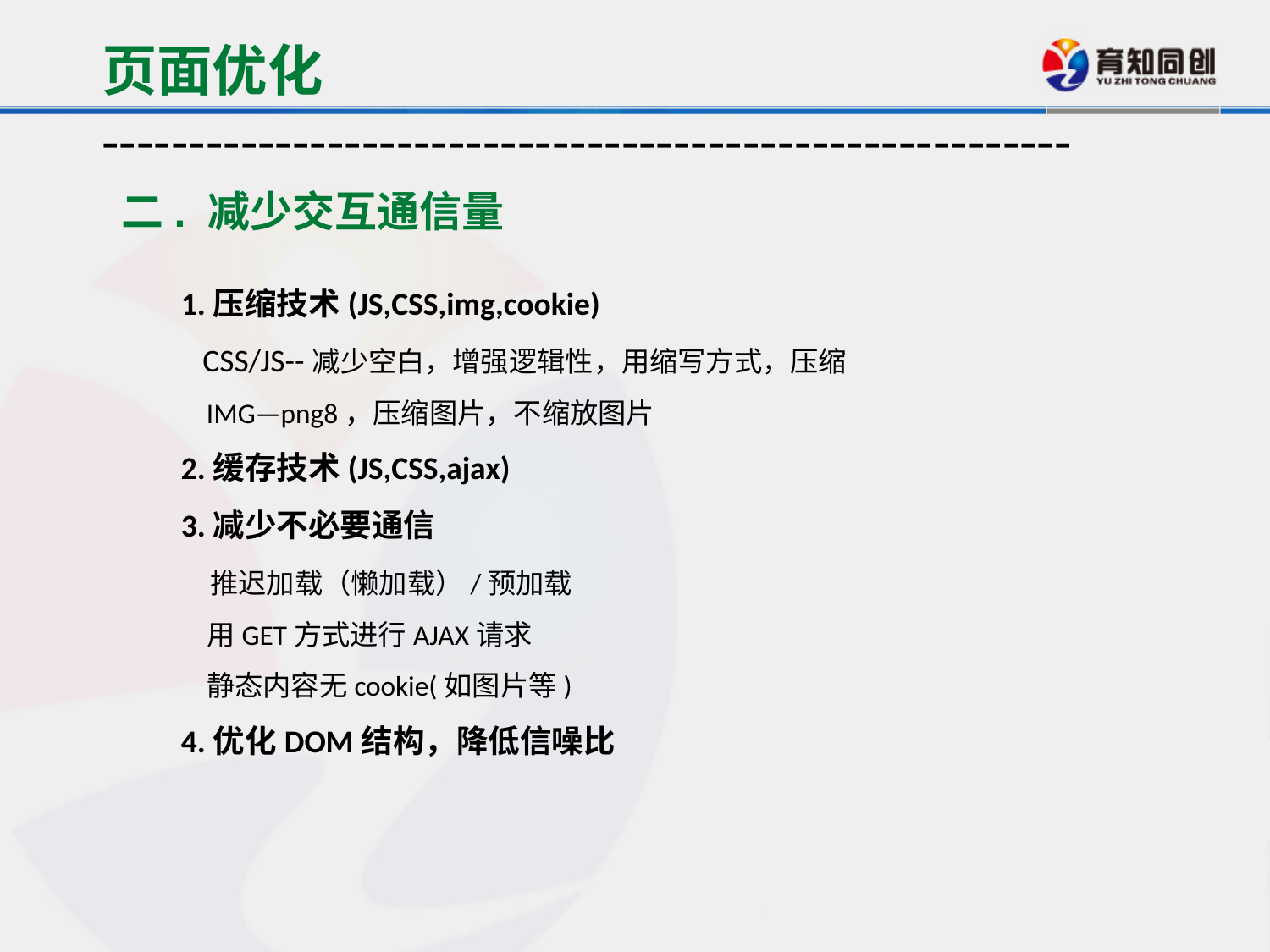

页面优化

--------------------------------------------------------
二. 减少交互通信量
1.压缩技术(JS,CSS,img,cookie)
   CSS/JS--减少空白，增强逻辑性，用缩写方式，压缩
    IMG—png8，压缩图片，不缩放图片
2.缓存技术(JS,CSS,ajax)
3.减少不必要通信
   推迟加载（懒加载）/预加载
   用GET方式进行AJAX请求
   静态内容无cookie(如图片等)
4.优化DOM结构，降低信噪比